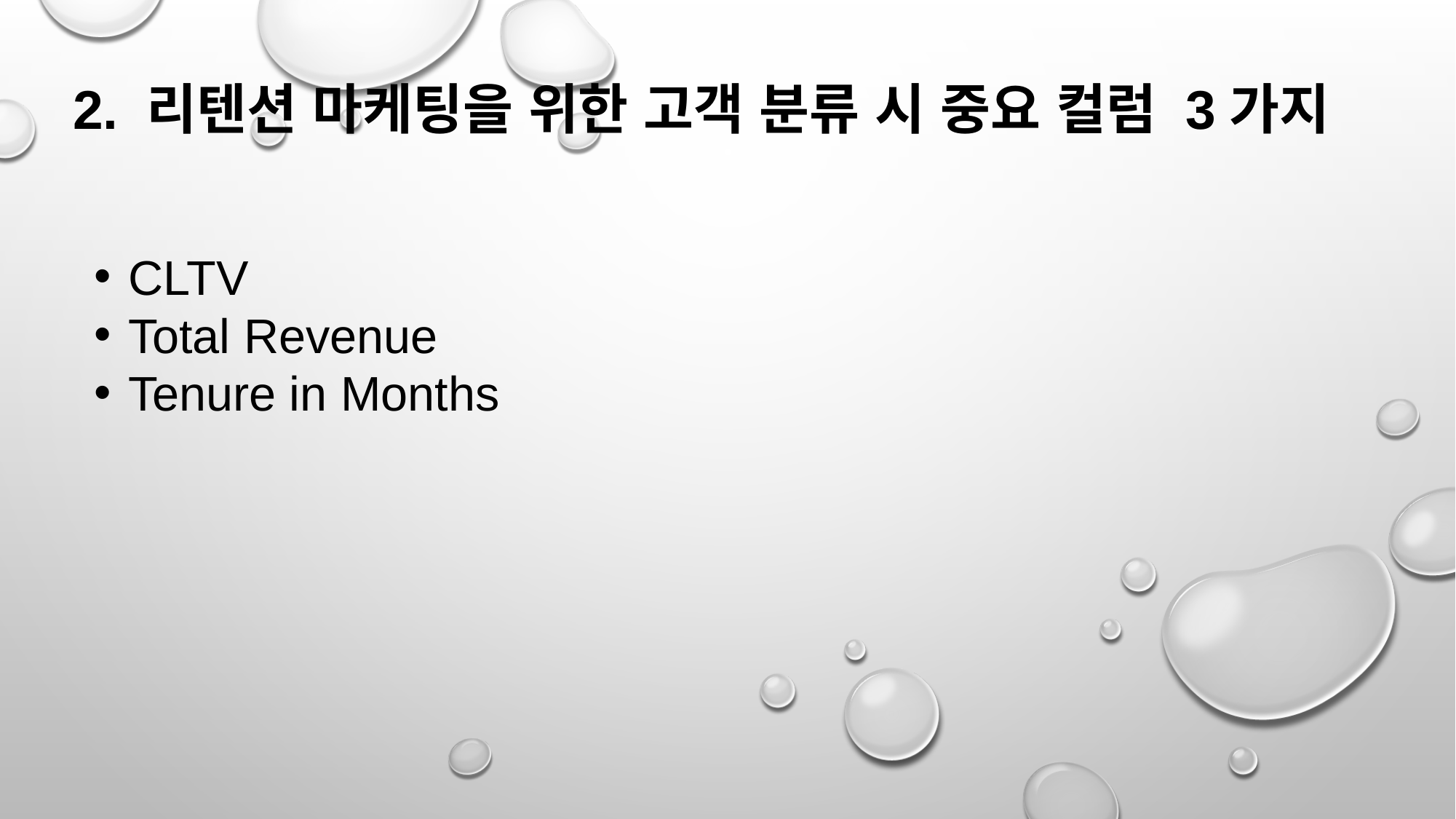

2. 리텐션 마케팅을 위한 고객 분류 시 중요 컬럼 3가지

CLTV
Total Revenue
Tenure in Months